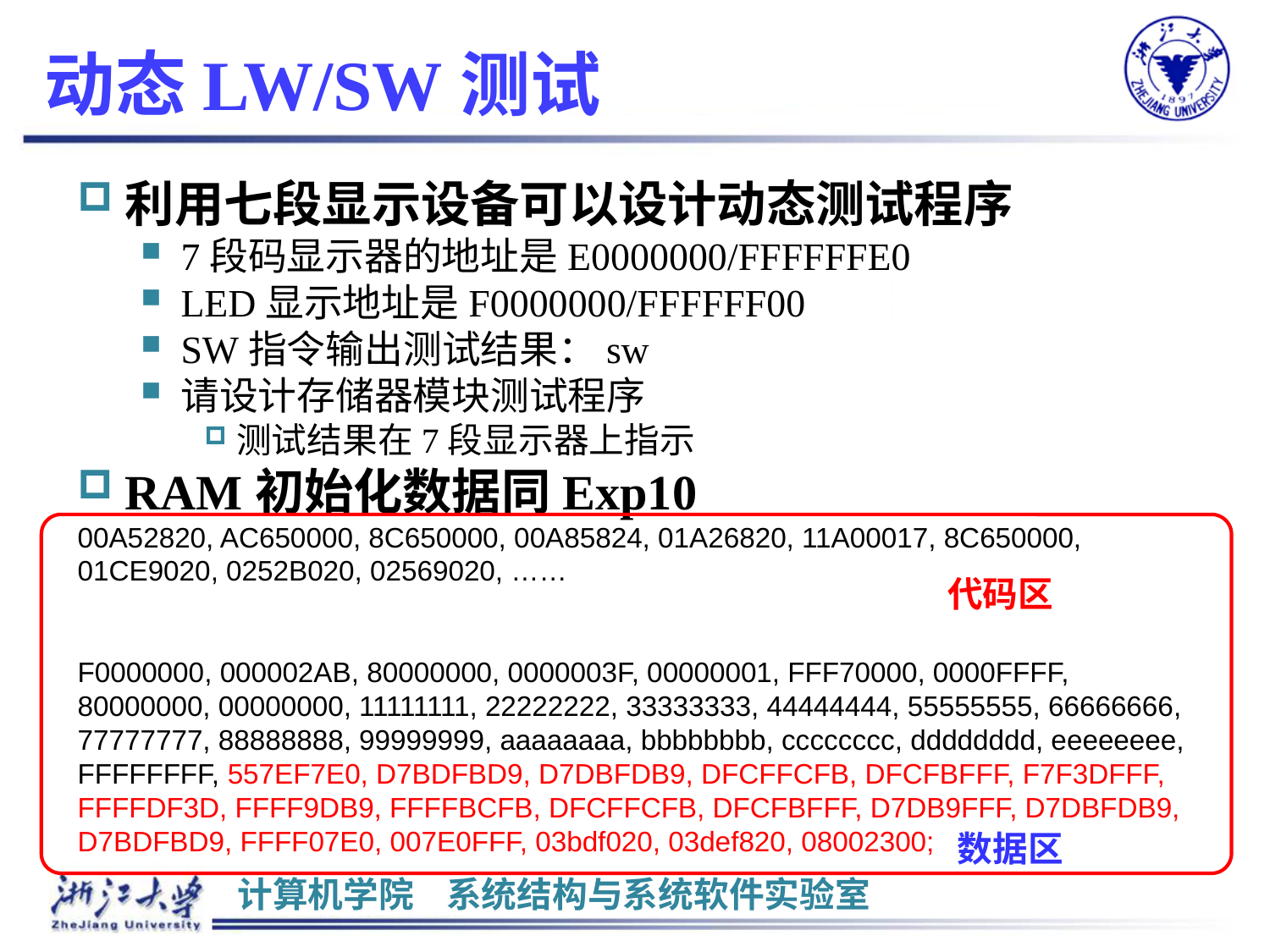

# 动态LW/SW测试
利用七段显示设备可以设计动态测试程序
7段码显示器的地址是E0000000/FFFFFFE0
LED显示地址是F0000000/FFFFFF00
SW指令输出测试结果：sw
请设计存储器模块测试程序
测试结果在7段显示器上指示
RAM初始化数据同Exp10
00A52820, AC650000, 8C650000, 00A85824, 01A26820, 11A00017, 8C650000, 01CE9020, 0252B020, 02569020, ……

F0000000, 000002AB, 80000000, 0000003F, 00000001, FFF70000, 0000FFFF, 80000000, 00000000, 11111111, 22222222, 33333333, 44444444, 55555555, 66666666, 77777777, 88888888, 99999999, aaaaaaaa, bbbbbbbb, cccccccc, dddddddd, eeeeeeee, FFFFFFFF, 557EF7E0, D7BDFBD9, D7DBFDB9, DFCFFCFB, DFCFBFFF, F7F3DFFF, FFFFDF3D, FFFF9DB9, FFFFBCFB, DFCFFCFB, DFCFBFFF, D7DB9FFF, D7DBFDB9, D7BDFBD9, FFFF07E0, 007E0FFF, 03bdf020, 03def820, 08002300;

代码区
数据区